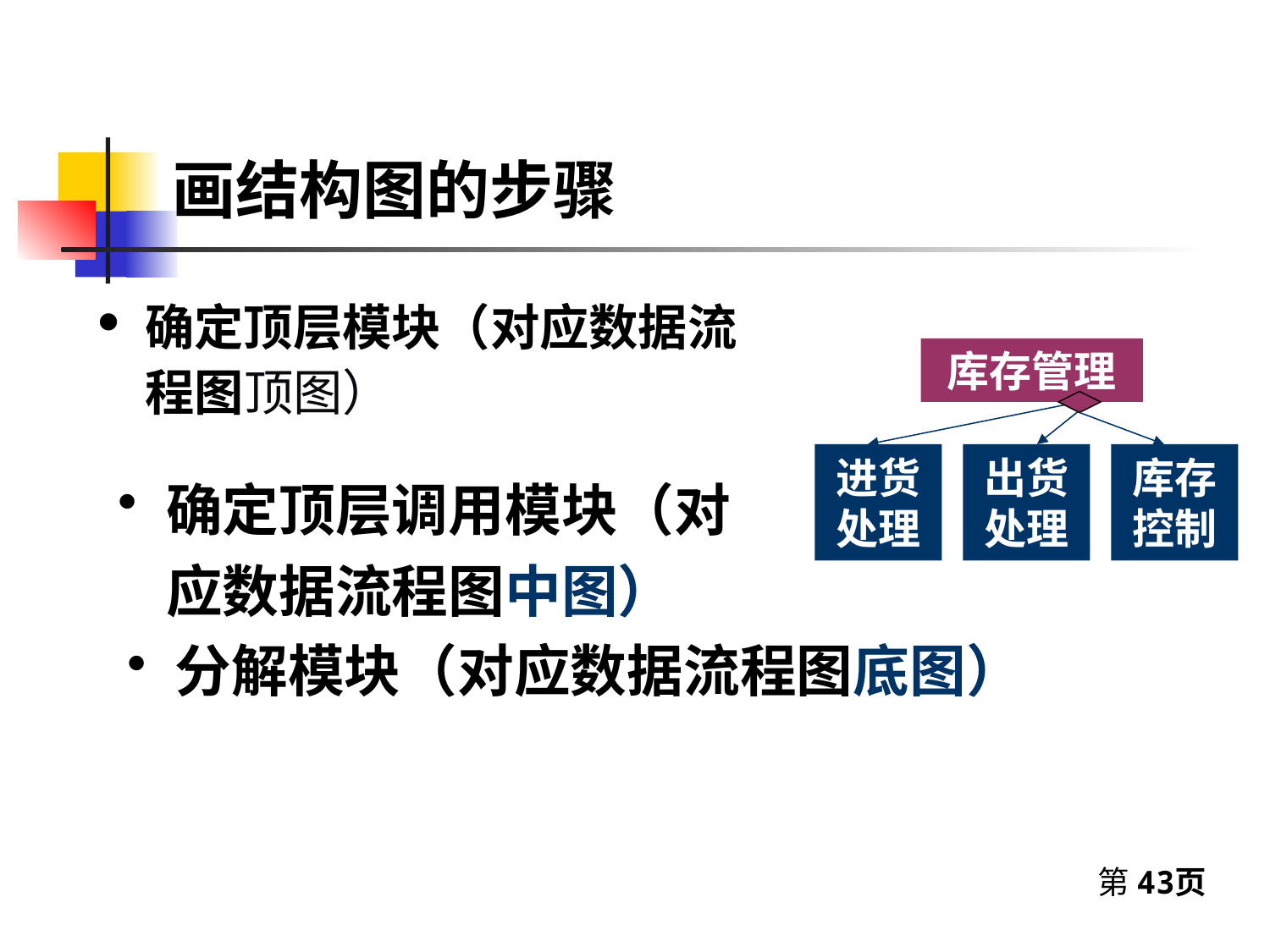

# 画结构图的步骤
确定顶层模块（对应数据流程图顶图）
库存管理

进货处理
出货处理
库存控制
确定顶层调用模块（对应数据流程图中图）
分解模块（对应数据流程图底图）